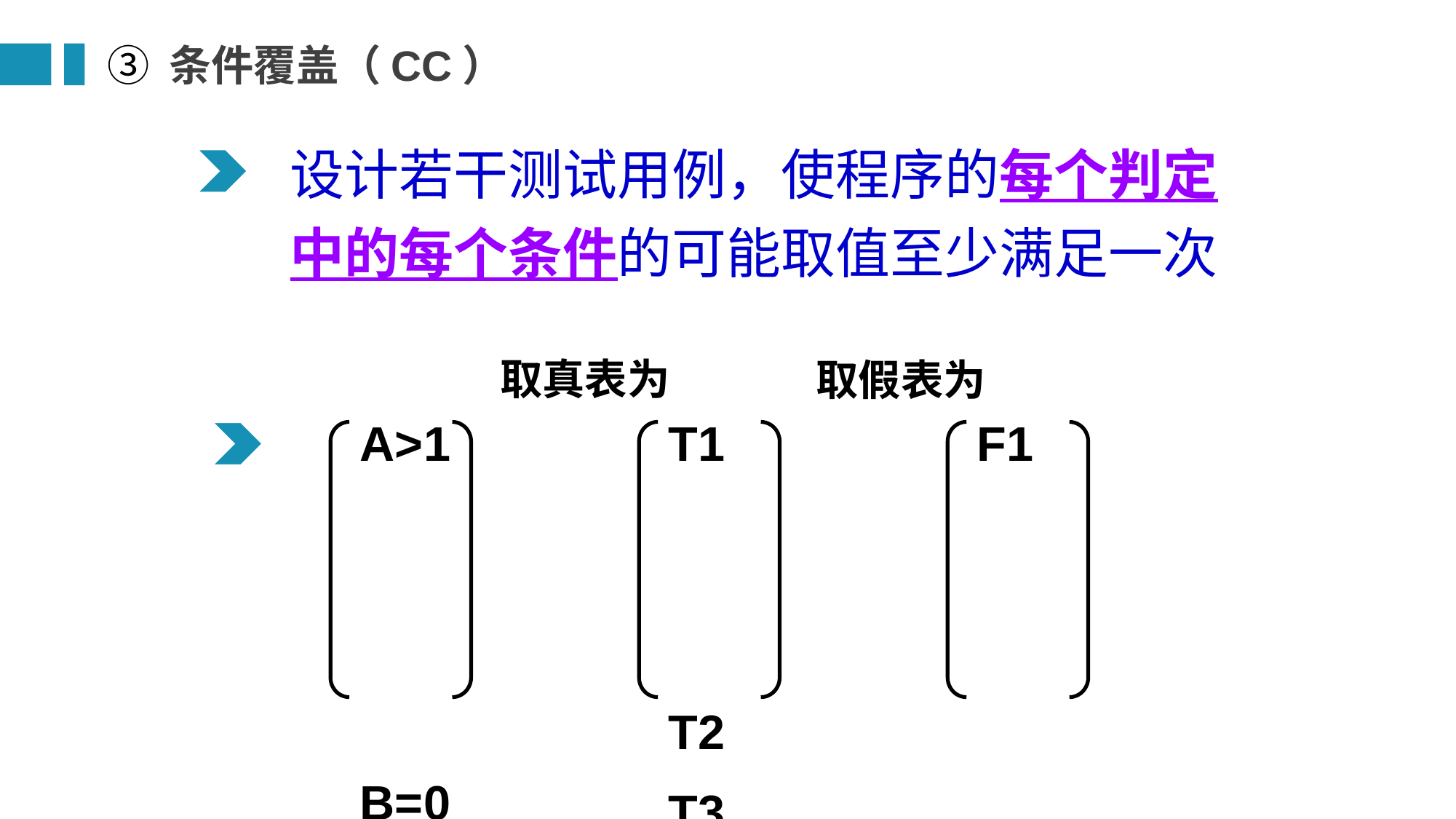

③ 条件覆盖（CC）

设计若干测试用例，使程序的每个判定中的每个条件的可能取值至少满足一次

取真表为
取假表为
A>1
B=0
A=2
X>1

T1
T2
T3
T4

F1
F2
F3
F4

62